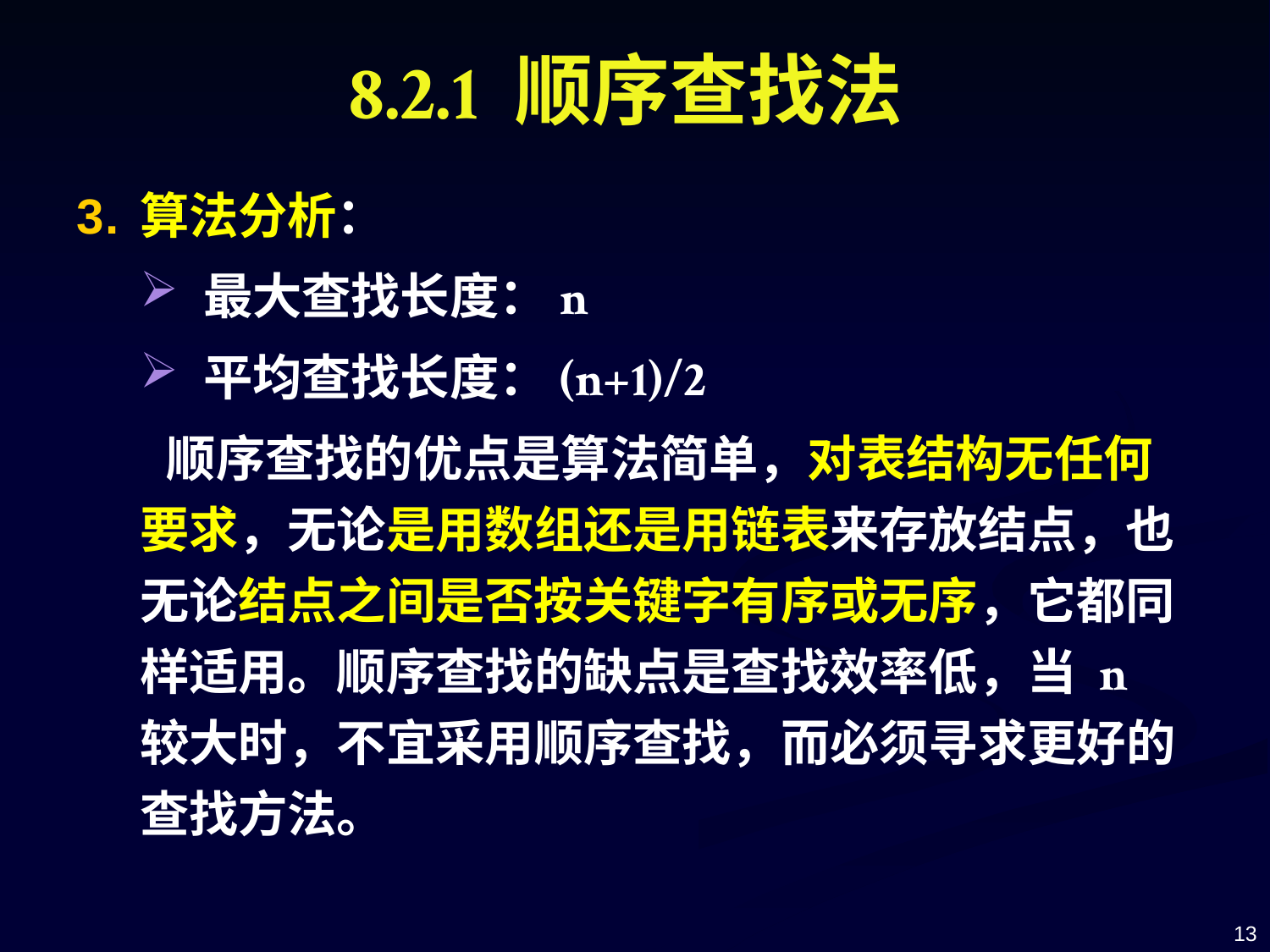

# 8.2.1 顺序查找法
算法分析：
最大查找长度：n
平均查找长度：(n+1)/2
       顺序查找的优点是算法简单，对表结构无任何要求，无论是用数组还是用链表来存放结点，也无论结点之间是否按关键字有序或无序，它都同样适用。顺序查找的缺点是查找效率低，当 n 较大时，不宜采用顺序查找，而必须寻求更好的查找方法。
13